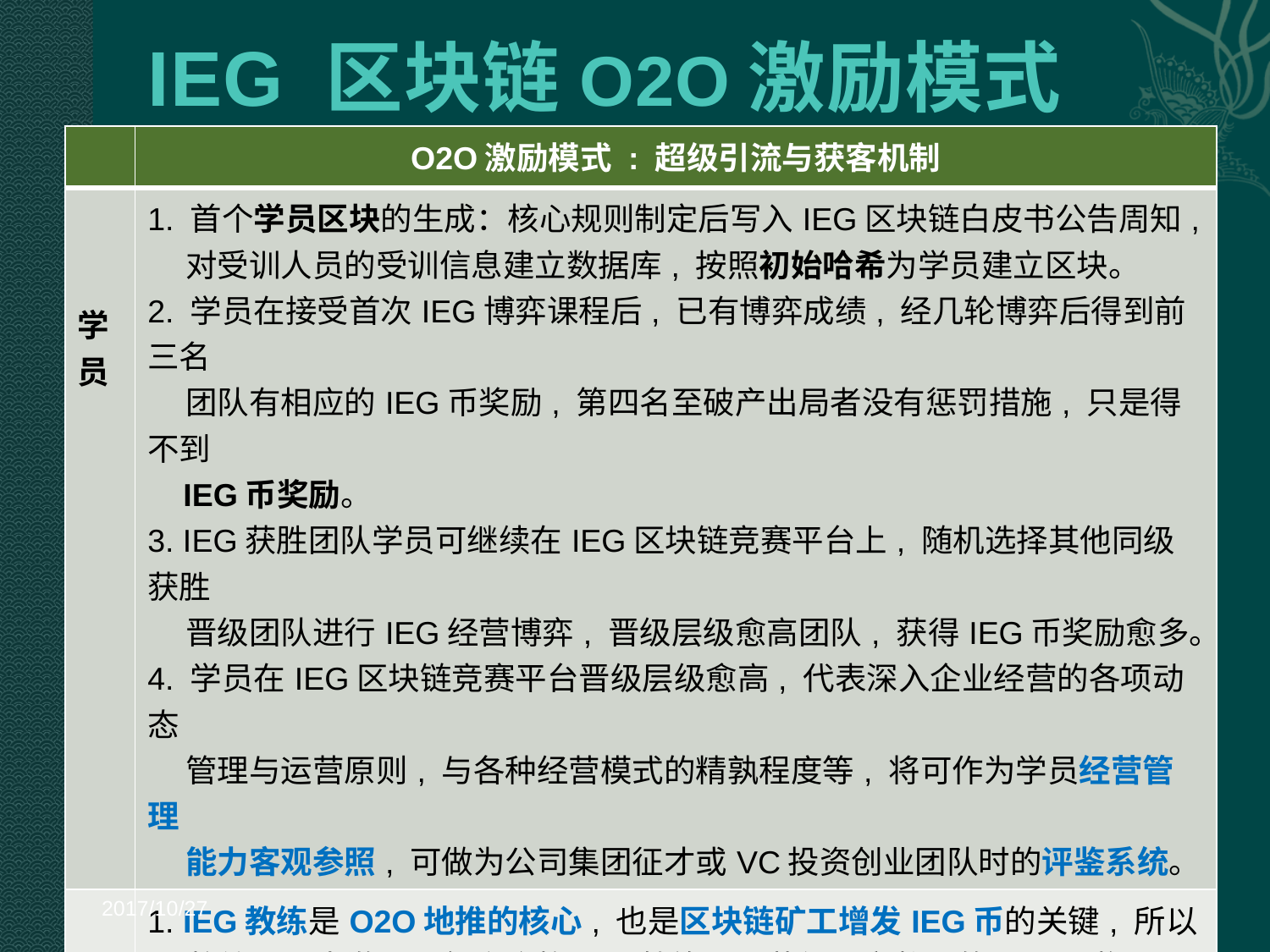

# IEG 区块链O2O激励模式
|  | O2O激励模式 : 超级引流与获客机制 |
| --- | --- |
| 学员 | 1. 首个学员区块的生成：核心规则制定后写入IEG区块链白皮书公告周知, 对受训人员的受训信息建立数据库, 按照初始哈希为学员建立区块。 2. 学员在接受首次IEG博弈课程后, 已有博弈成绩, 经几轮博弈后得到前三名 团队有相应的IEG币奖励, 第四名至破产出局者没有惩罚措施, 只是得不到 IEG币奖励。 3. IEG获胜团队学员可继续在IEG区块链竞赛平台上, 随机选择其他同级获胜 晋级团队进行IEG经营博弈, 晋级层级愈高团队, 获得IEG币奖励愈多。 4. 学员在IEG区块链竞赛平台晋级层级愈高, 代表深入企业经营的各项动态 管理与运营原则, 与各种经营模式的精孰程度等, 将可作为学员经营管理 能力客观参照, 可做为公司集团征才或VC投资创业团队时的评鉴系统。 |
| 教练 | 1. IEG教练是O2O地推的核心, 也是区块链矿工增发IEG币的关键, 所以将给予最大激励；每个合格IEG教练可以获得一定数目的IEG币奖励。 2. IEG教练在达到开班若干, 教授IEG学生达到一定数量(每位学生将登录上网站与区块链上, 注册成为IEG会员), 则教练可以获得相应的IEG币奖励。 3. IEG教练开班教授同时有课酬, 做为企业内部测评则有测评费, 也有咨询费收入。 4. 优质学员通过IEG授课能力测评可转化成为IEG教练。 |
2017/10/27
14